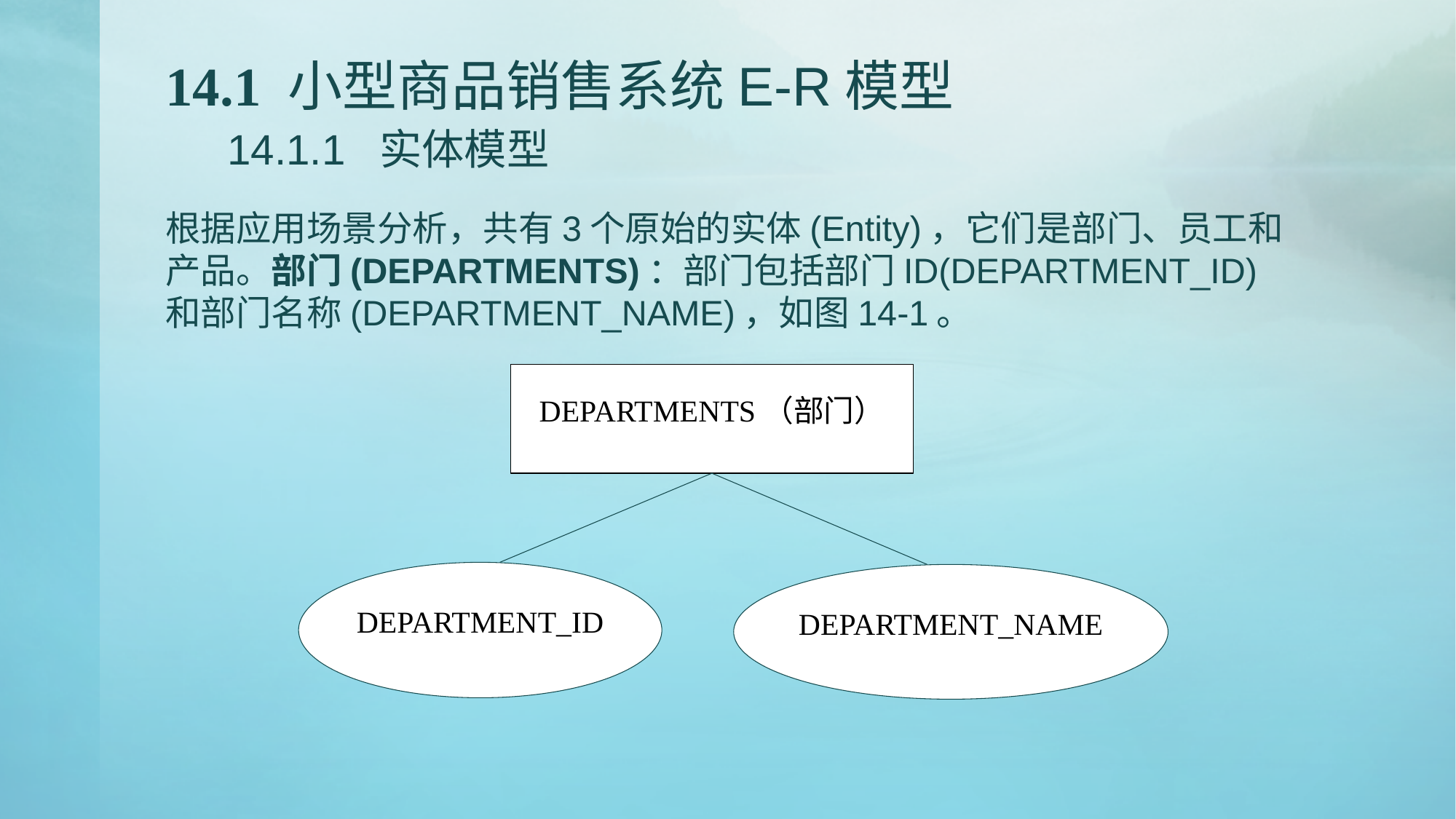

# 14.1 小型商品销售系统E-R模型 14.1.1  实体模型
根据应用场景分析，共有3个原始的实体(Entity)，它们是部门、员工和产品。部门(DEPARTMENTS)：部门包括部门ID(DEPARTMENT_ID)和部门名称(DEPARTMENT_NAME)，如图14-1。

DEPARTMENTS（部门）
DEPARTMENT_ID
DEPARTMENT_NAME